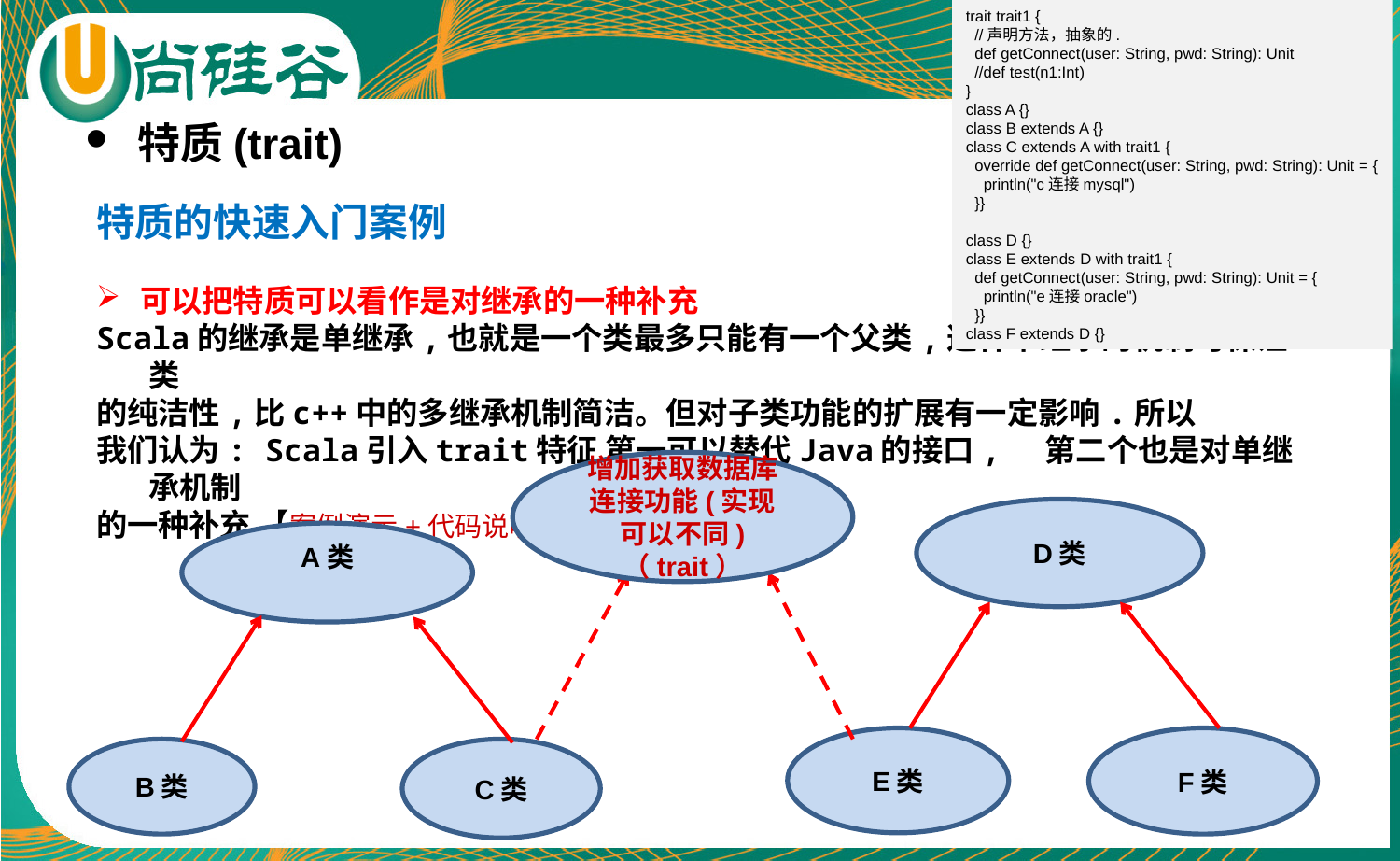

trait trait1 {
  //声明方法，抽象的.
  def getConnect(user: String, pwd: String): Unit
  //def test(n1:Int)
}
class A {}
class B extends A {}
class C extends A with trait1 {
  override def getConnect(user: String, pwd: String): Unit = {
    println("c连接mysql")
  }}

class D {}
class E extends D with trait1 {
  def getConnect(user: String, pwd: String): Unit = {
    println("e连接oracle")
  }}
class F extends D {}
特质(trait)

特质的快速入门案例

可以把特质可以看作是对继承的一种补充
Scala的继承是单继承,也就是一个类最多只能有一个父类,这种单继承的机制可保证类
的纯洁性,比c++中的多继承机制简洁。但对子类功能的扩展有一定影响.所以
我们认为: Scala引入trait特征 第一可以替代Java的接口,  第二个也是对单继承机制
的一种补充 【案例演示+代码说明反编译】

增加获取数据库连接功能(实现可以不同)
（trait）
D类
A类

E类
F类
B类
C类